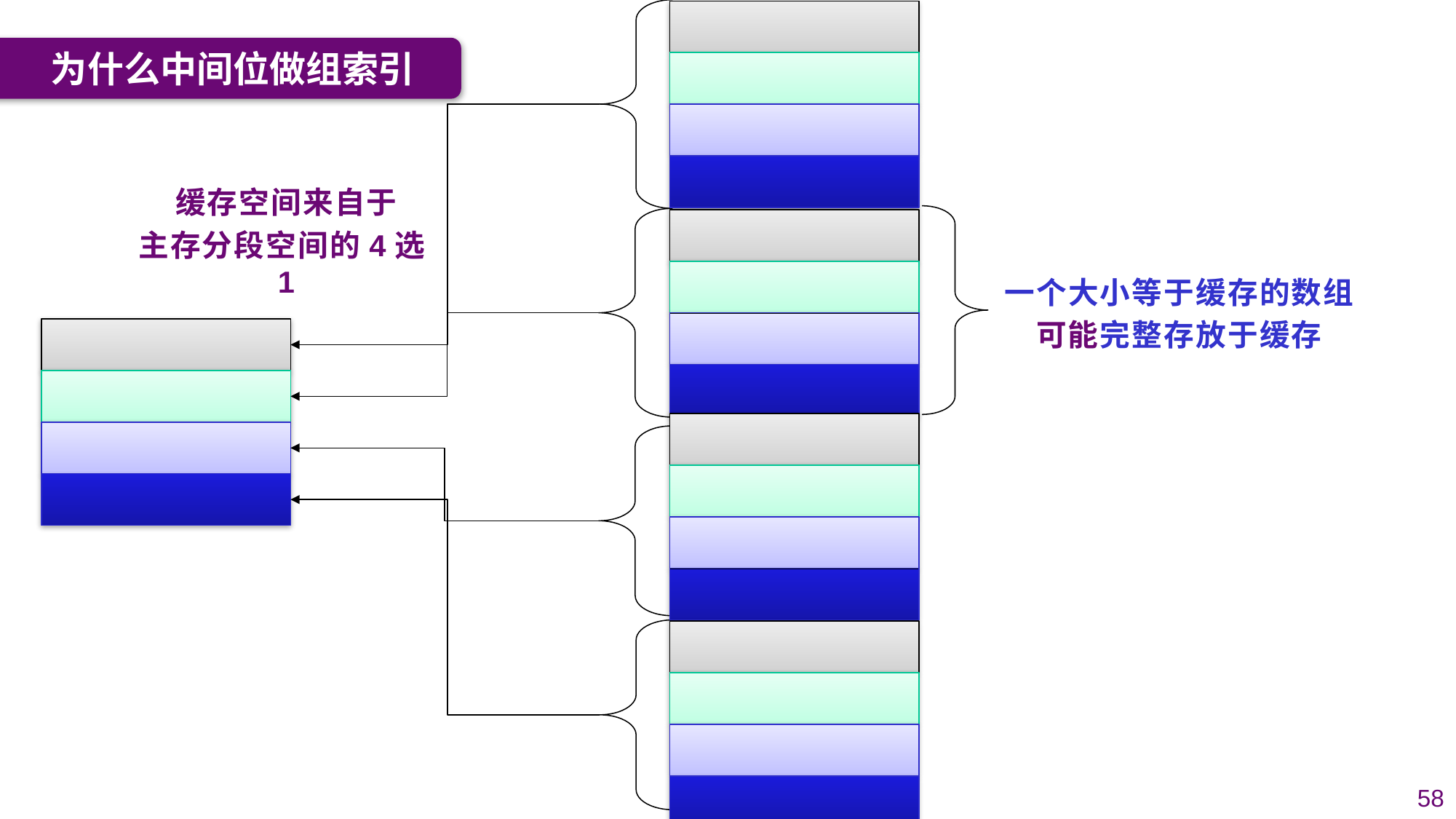

为什么中间位做组索引

缓存空间来自于
主存分段空间的4选1

一个大小等于缓存的数组
可能完整存放于缓存

58